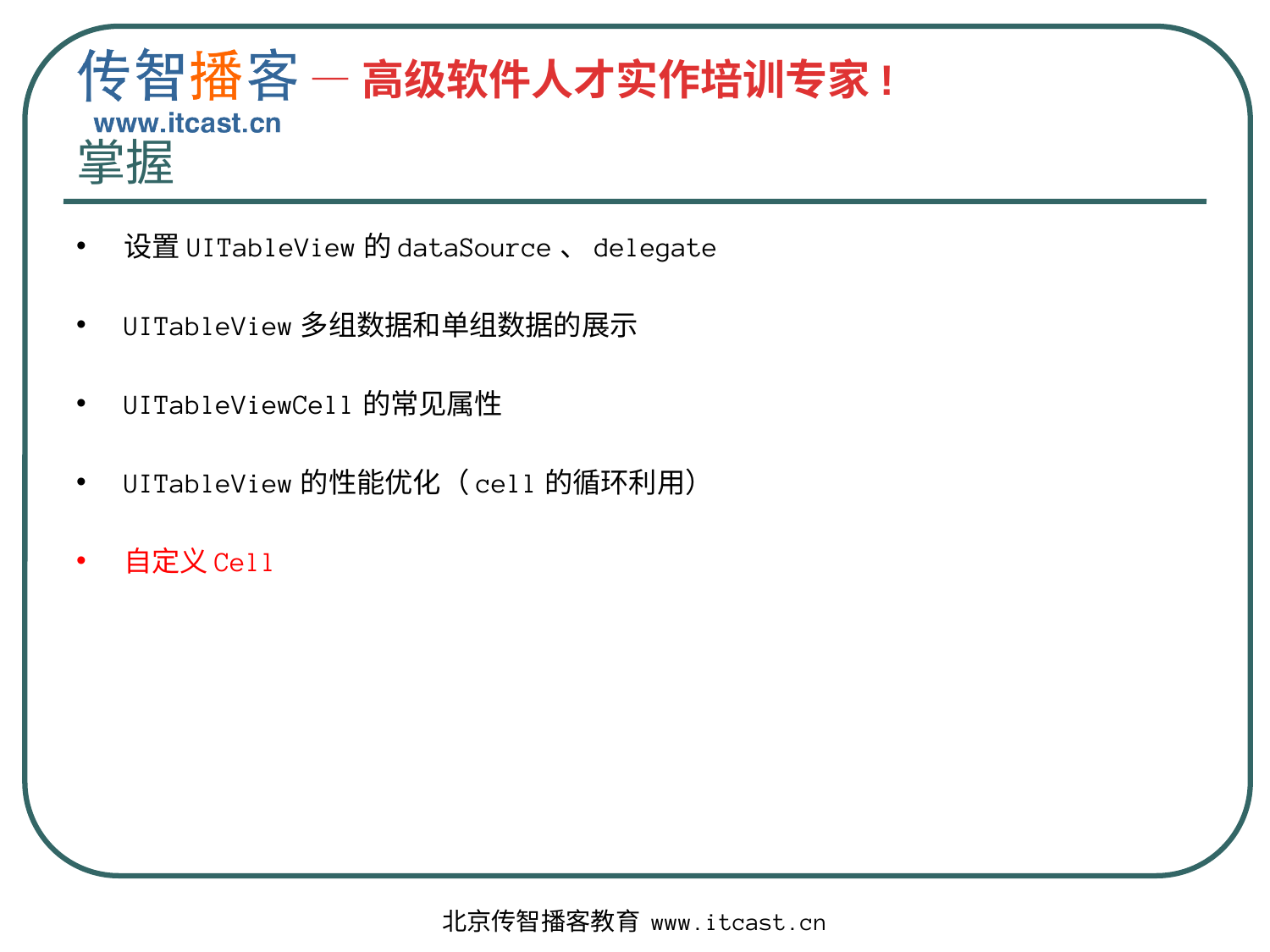

# 掌握
设置UITableView的dataSource、delegate

UITableView多组数据和单组数据的展示

UITableViewCell的常见属性

UITableView的性能优化（cell的循环利用）

自定义Cell